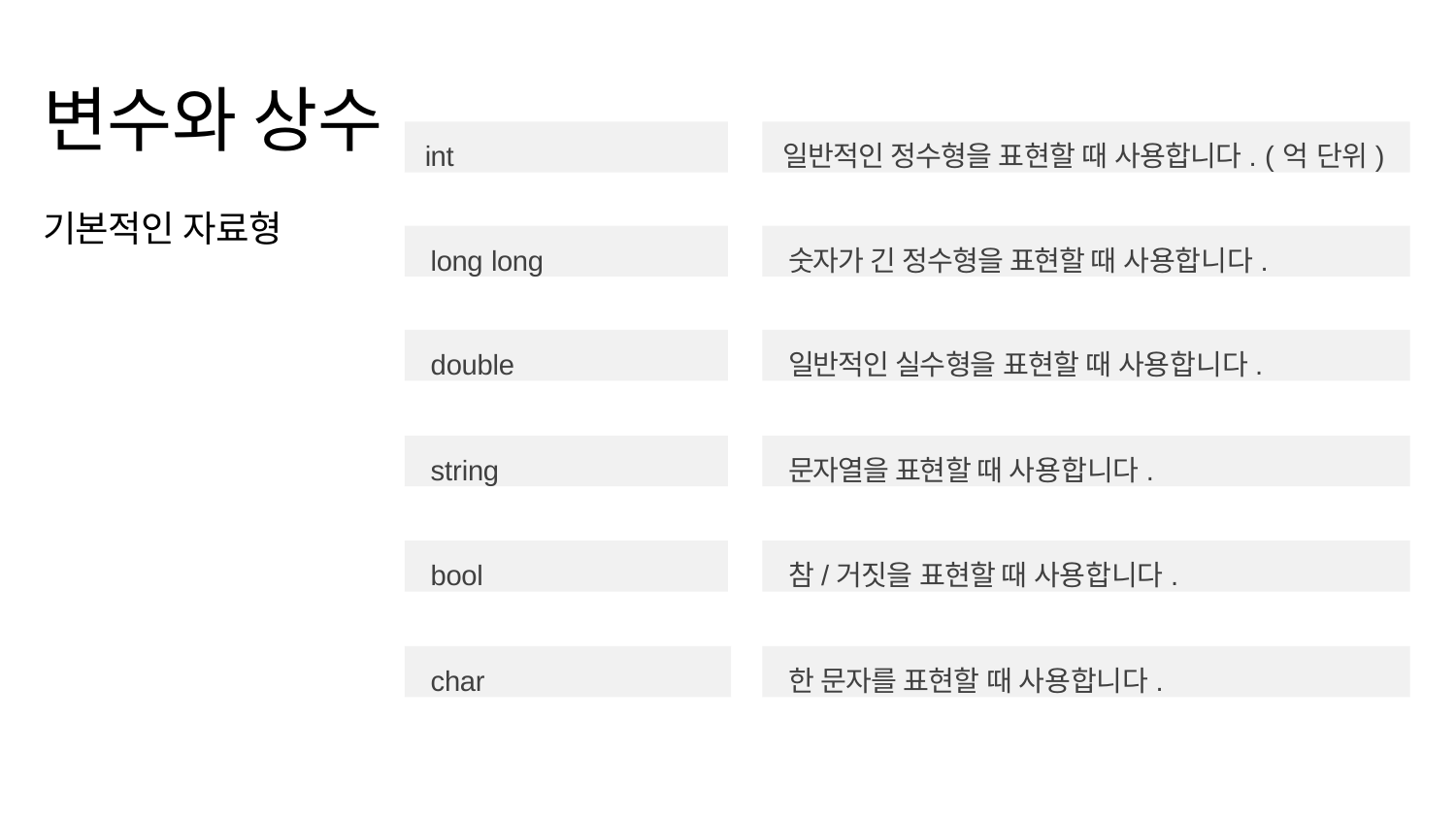

# 변수와 상수
int
일반적인 정수형을 표현할 때 사용합니다. (억 단위)
기본적인 자료형
long long
숫자가 긴 정수형을 표현할 때 사용합니다.
double
일반적인 실수형을 표현할 때 사용합니다.
string
문자열을 표현할 때 사용합니다.
bool
참/거짓을 표현할 때 사용합니다.
char
한 문자를 표현할 때 사용합니다.